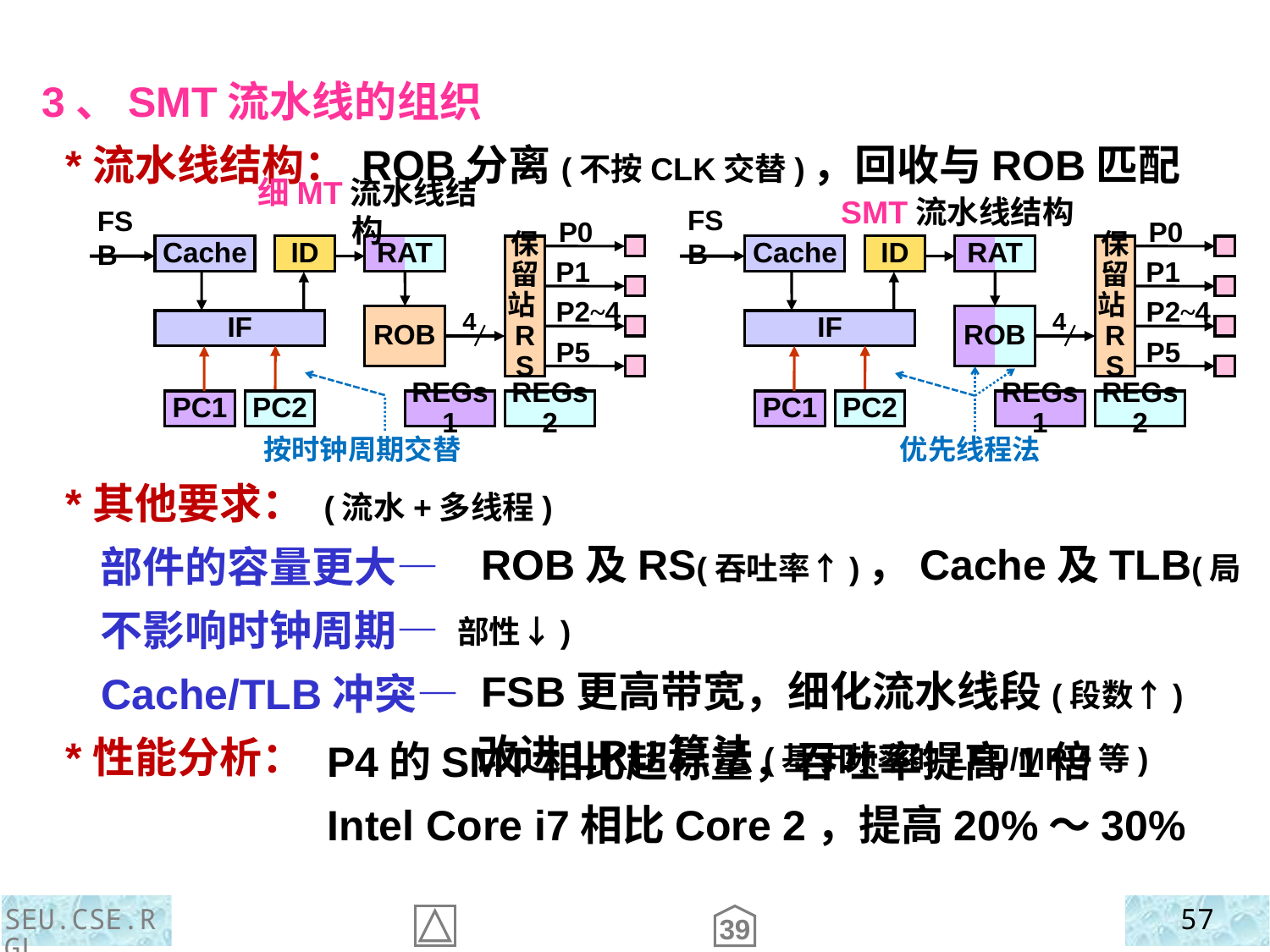

3、SMT流水线的组织
  *流水线结构：

  *其他要求： (流水+多线程)
     部件的容量更大—
     不影响时钟周期—
     Cache/TLB冲突—
  *性能分析：
ROB分离(不按CLK交替)，回收与ROB匹配
细MT流水线结构
FSB
P0
Cache
ID
RAT

保留站RS

P1

P2~4
4
ROB
IF

P5

PC1
PC2
REGs1
REGs2
SMT流水线结构
P0
FSB
Cache
ID
RAT

保留站RS

P1

P2~4
4

ROB
IF

P5

PC1
PC2
REGs1
REGs2

优先线程法

按时钟周期交替
  ROB及RS(吞吐率↑)，Cache及TLB(局部性↓)
  FSB更高带宽，细化流水线段(段数↑)
 改进LRU算法(基于频率的LFU/MRU等)
P4的SMT相比超标量，吞吐率提高1倍
Intel Core i7相比Core 2，提高20%～30%
SEU.CSE.RGL
57
39